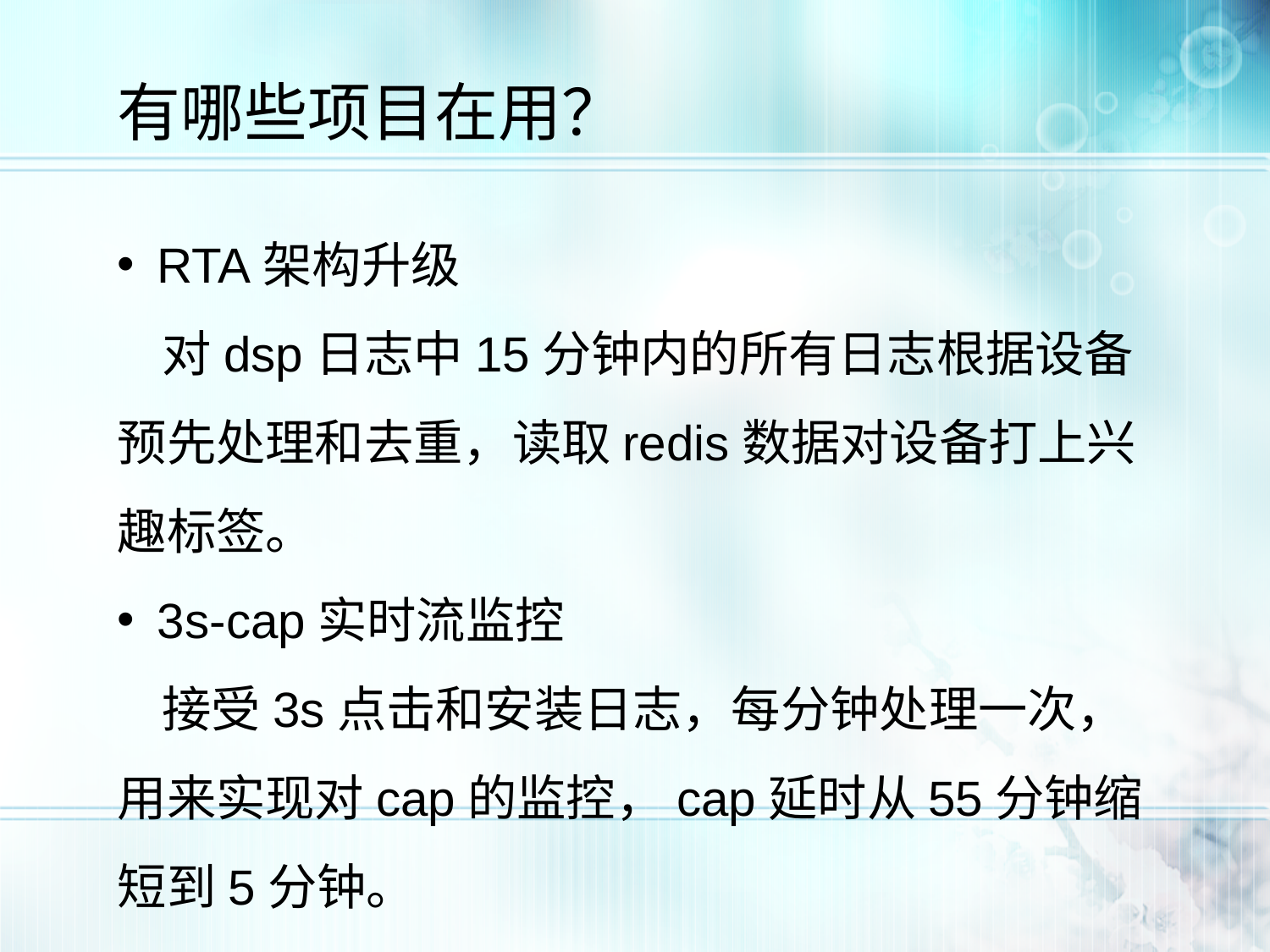

有哪些项目在用？
RTA架构升级
   对dsp日志中15分钟内的所有日志根据设备预先处理和去重，读取redis数据对设备打上兴趣标签。
3s-cap实时流监控
   接受3s点击和安装日志，每分钟处理一次，用来实现对cap的监控，cap延时从55分钟缩短到5分钟。